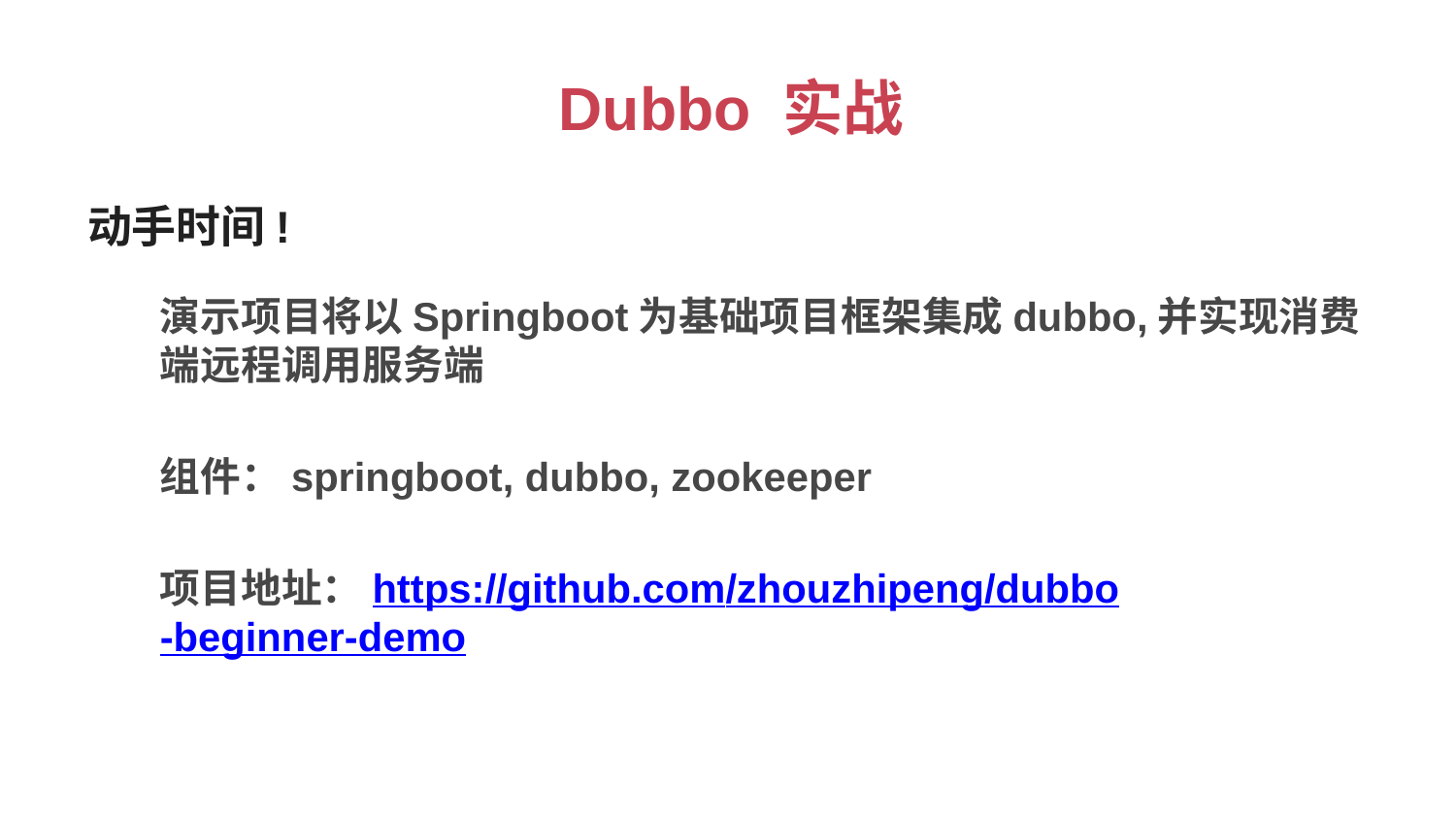

# Dubbo 实战
动手时间!
演示项目将以Springboot为基础项目框架集成dubbo,并实现消费端远程调用服务端
组件：springboot, dubbo, zookeeper
项目地址：https://github.com/zhouzhipeng/dubbo-beginner-demo